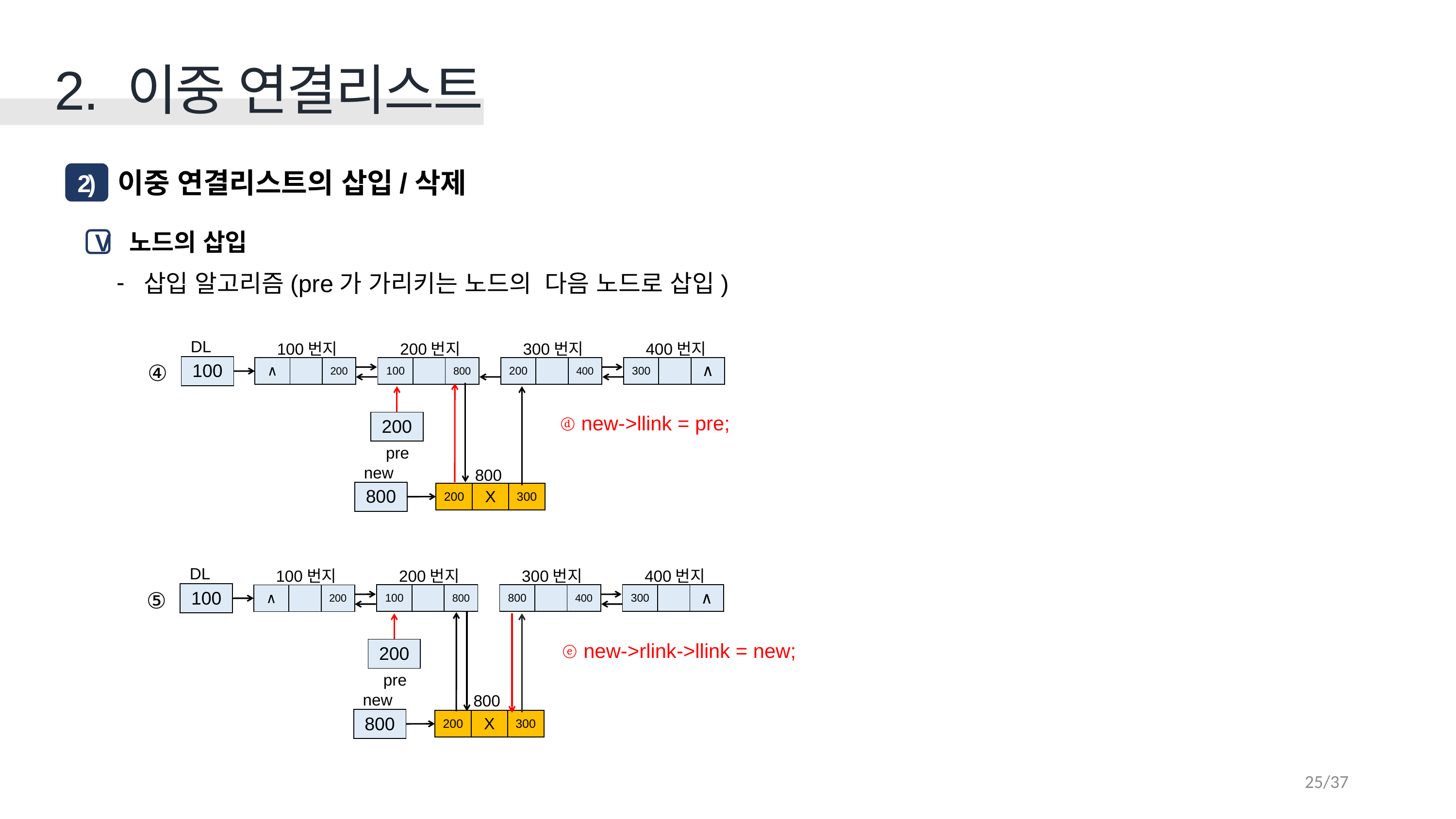

2. 이중 연결리스트

 이중 연결리스트의 삽입/삭제
2)
 노드의 삽입

삽입 알고리즘(pre가 가리키는 노드의  다음 노드로 삽입)

V
DL
200번지
300번지
400번지
100번지
④
| 100 |
| --- |
| 100 |  | 800 |
| --- | --- | --- |
| 200 |  | 400 |
| --- | --- | --- |
| 300 |  | ∧ |
| --- | --- | --- |
| ∧ |  | 200 |
| --- | --- | --- |
ⓓ new->llink = pre;
| 200 |
| --- |
pre
new
800
| 800 |
| --- |
| 200 | X | 300 |
| --- | --- | --- |
DL
200번지
300번지
400번지
100번지
⑤
| 100 |
| --- |
| 100 |  | 800 |
| --- | --- | --- |
| 800 |  | 400 |
| --- | --- | --- |
| 300 |  | ∧ |
| --- | --- | --- |
| ∧ |  | 200 |
| --- | --- | --- |
ⓔ new->rlink->llink = new;
| 200 |
| --- |
pre
new
800
| 800 |
| --- |
| 200 | X | 300 |
| --- | --- | --- |
25/37